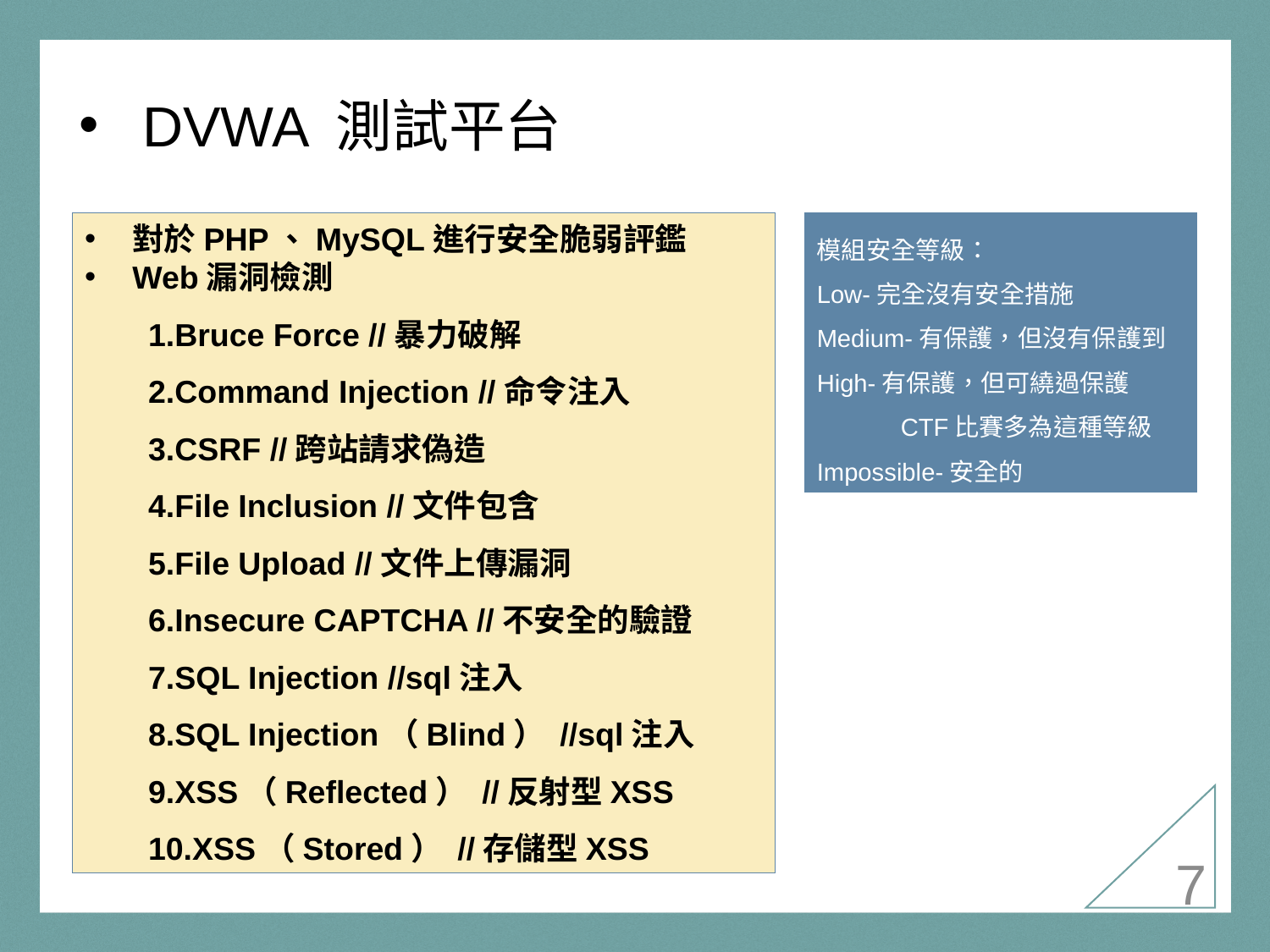

DVWA 測試平台
對於PHP、MySQL進行安全脆弱評鑑
Web漏洞檢測
1.Bruce Force //暴力破解
2.Command Injection //命令注入
3.CSRF //跨站請求偽造
4.File Inclusion //文件包含
5.File Upload //文件上傳漏洞
6.Insecure CAPTCHA //不安全的驗證
7.SQL Injection //sql注入
8.SQL Injection（Blind） //sql注入
9.XSS（Reflected） //反射型XSS
10.XSS（Stored） //存儲型XSS
模組安全等級：
Low-完全沒有安全措施
Medium-有保護，但沒有保護到
High-有保護，但可繞過保護
            CTF比賽多為這種等級
Impossible-安全的
7